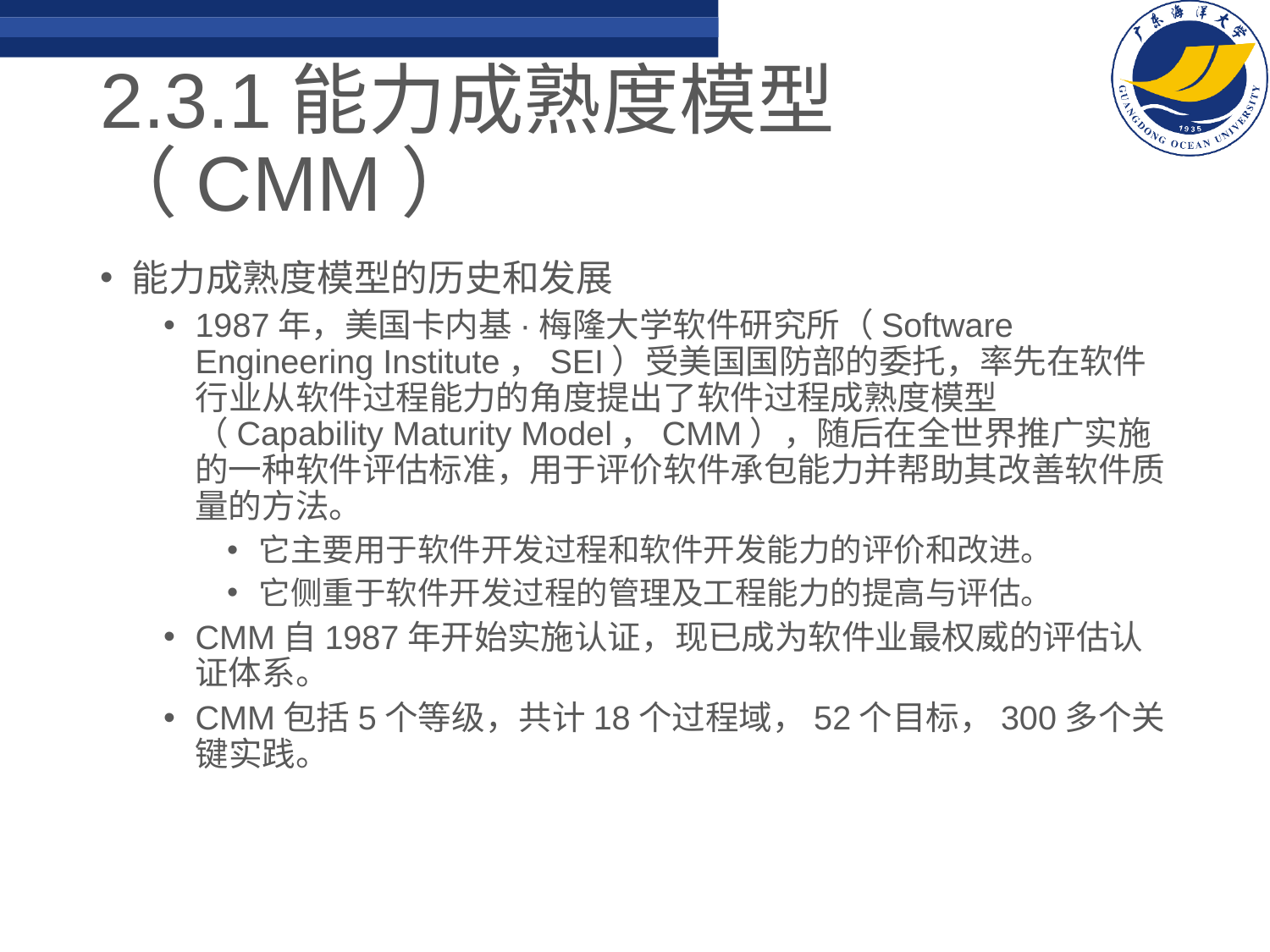

# 2.3.1能力成熟度模型（CMM）
能力成熟度模型的历史和发展
1987年，美国卡内基·梅隆大学软件研究所（Software Engineering Institute，SEI）受美国国防部的委托，率先在软件行业从软件过程能力的角度提出了软件过程成熟度模型（Capability Maturity Model，CMM），随后在全世界推广实施的一种软件评估标准，用于评价软件承包能力并帮助其改善软件质量的方法。
它主要用于软件开发过程和软件开发能力的评价和改进。
它侧重于软件开发过程的管理及工程能力的提高与评估。
CMM自1987年开始实施认证，现已成为软件业最权威的评估认证体系。
CMM包括5个等级，共计18个过程域，52个目标，300多个关键实践。
22